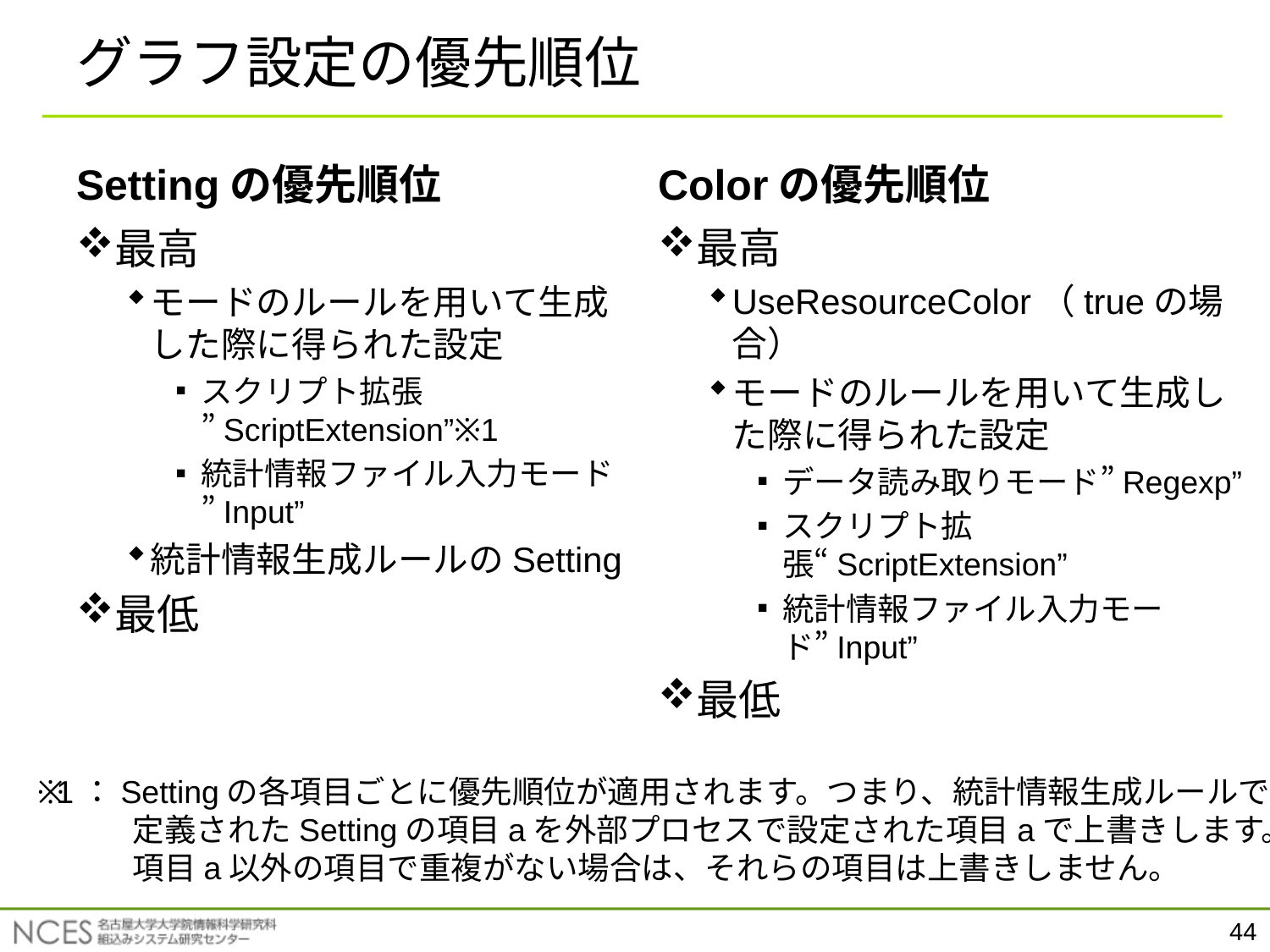

# グラフ設定の優先順位
Settingの優先順位
Colorの優先順位
最高
UseResourceColor（trueの場合）
モードのルールを用いて生成した際に得られた設定
データ読み取りモード”Regexp”
スクリプト拡張“ScriptExtension”
統計情報ファイル入力モード”Input”
最低
最高
モードのルールを用いて生成した際に得られた設定
スクリプト拡張
”ScriptExtension”※1
統計情報ファイル入力モード
”Input”
統計情報生成ルールのSetting
最低
※1：Settingの各項目ごとに優先順位が適用されます。つまり、統計情報生成ルールで
　　　定義されたSettingの項目aを外部プロセスで設定された項目aで上書きします。
　　　項目a以外の項目で重複がない場合は、それらの項目は上書きしません。
44